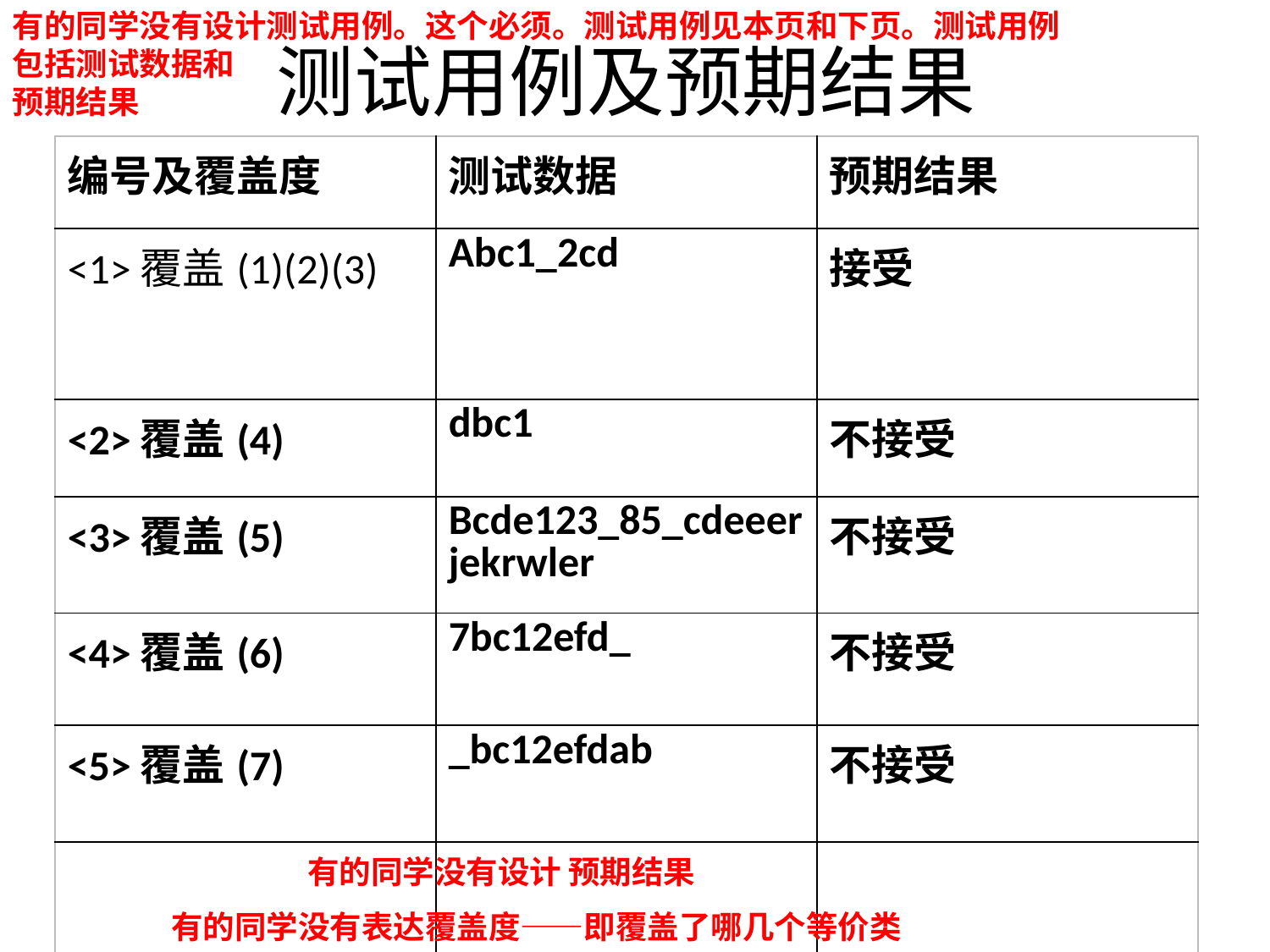

有的同学没有设计测试用例。这个必须。测试用例见本页和下页。测试用例包括测试数据和
预期结果
# 测试用例及预期结果
| 编号及覆盖度 | 测试数据 | 预期结果 |
| --- | --- | --- |
| <1>覆盖(1)(2)(3) | Abc1\_2cd | 接受 |
| <2>覆盖(4) | dbc1 | 不接受 |
| <3>覆盖(5) | Bcde123\_85\_cdeeerjekrwler | 不接受 |
| <4>覆盖(6) | 7bc12efd\_ | 不接受 |
| <5>覆盖(7) | \_bc12efdab | 不接受 |
|  |  |  |
有的同学没有设计 预期结果
有的同学没有表达覆盖度——即覆盖了哪几个等价类